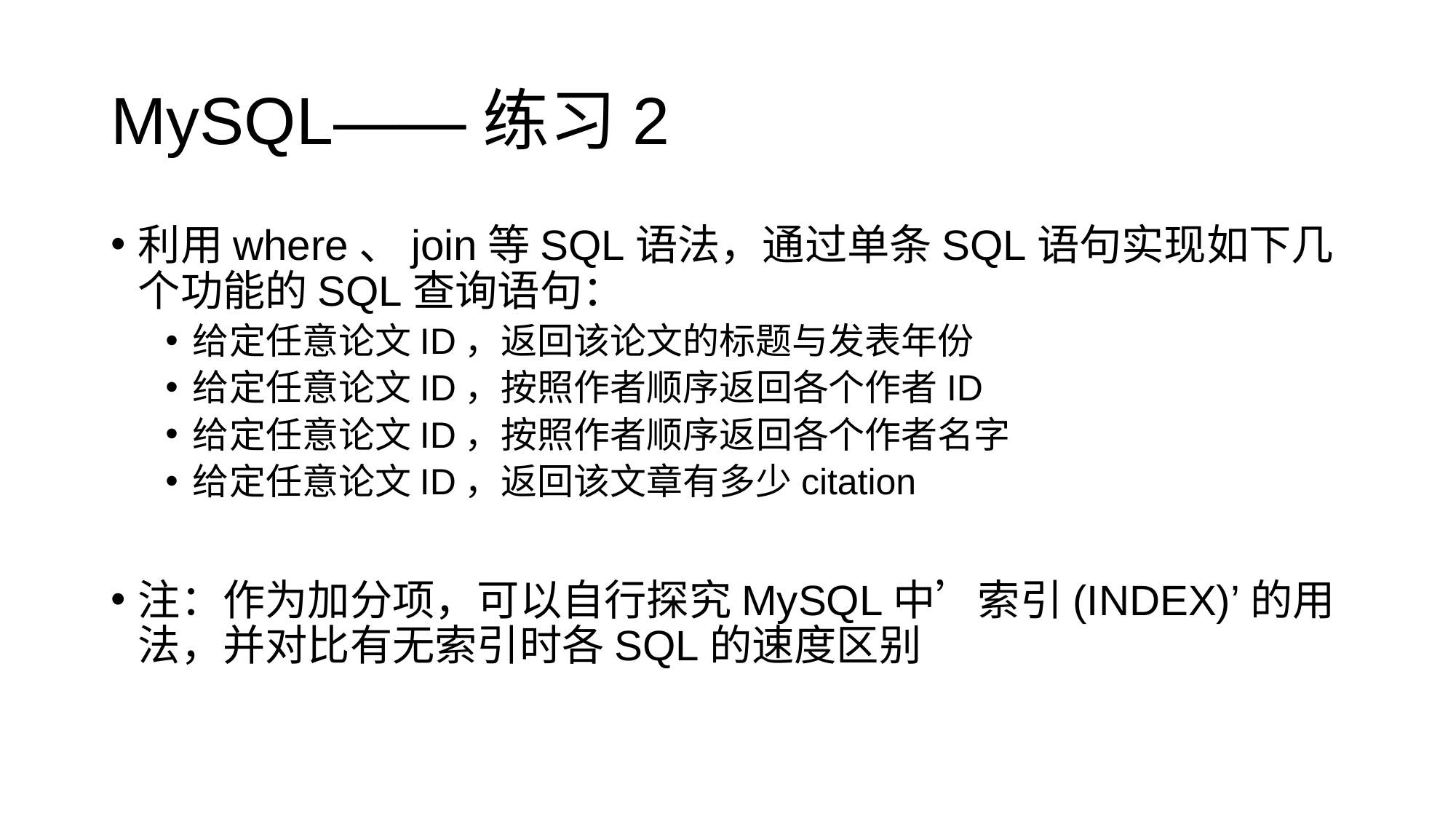

# MySQL——练习2
利用where、join等SQL语法，通过单条SQL语句实现如下几个功能的SQL查询语句：
给定任意论文ID，返回该论文的标题与发表年份
给定任意论文ID，按照作者顺序返回各个作者ID
给定任意论文ID，按照作者顺序返回各个作者名字
给定任意论文ID，返回该文章有多少citation

注：作为加分项，可以自行探究MySQL中’索引(INDEX)’的用法，并对比有无索引时各SQL的速度区别